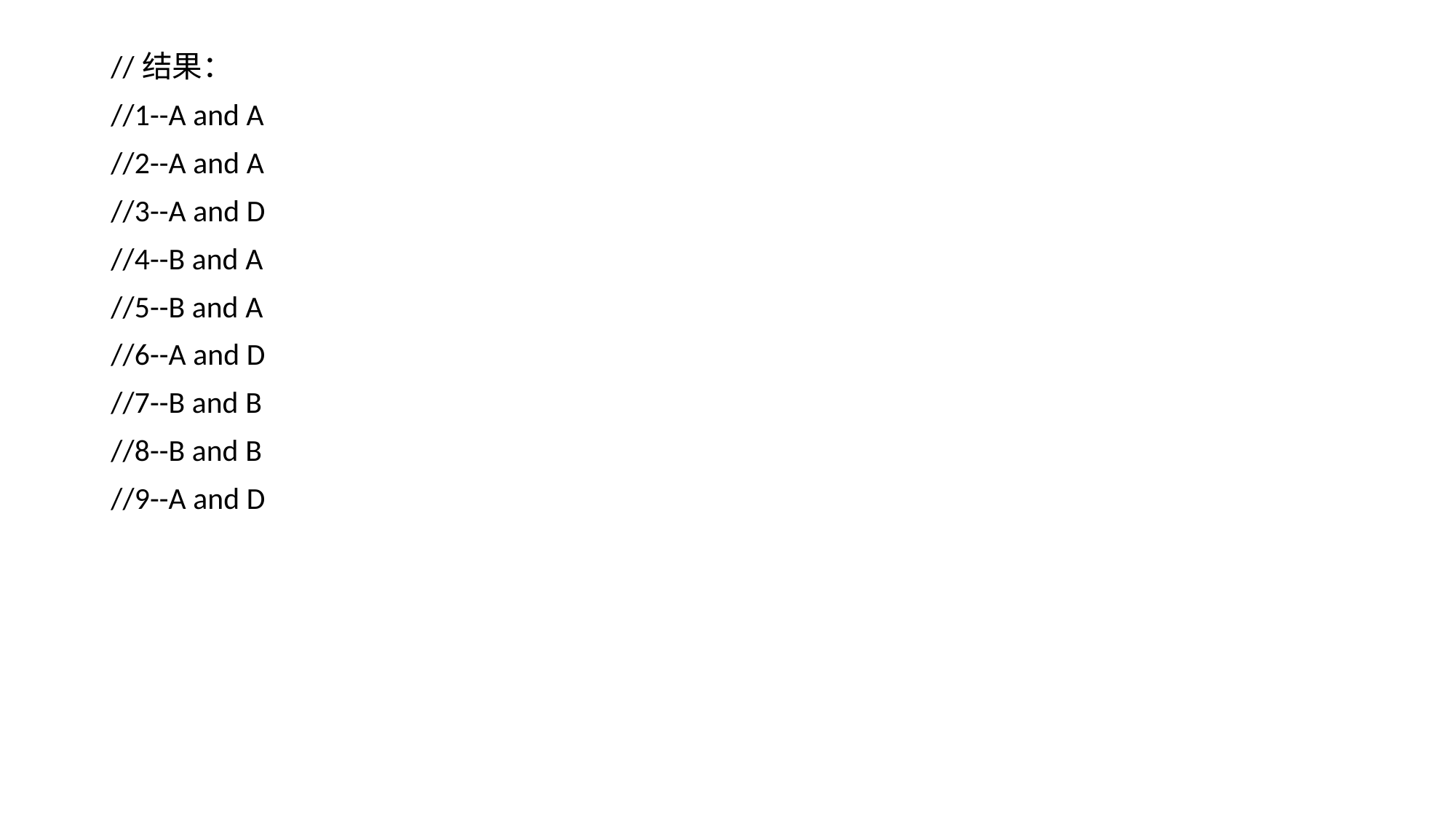

//结果：
//1--A and A
//2--A and A
//3--A and D
//4--B and A
//5--B and A
//6--A and D
//7--B and B
//8--B and B
//9--A and D